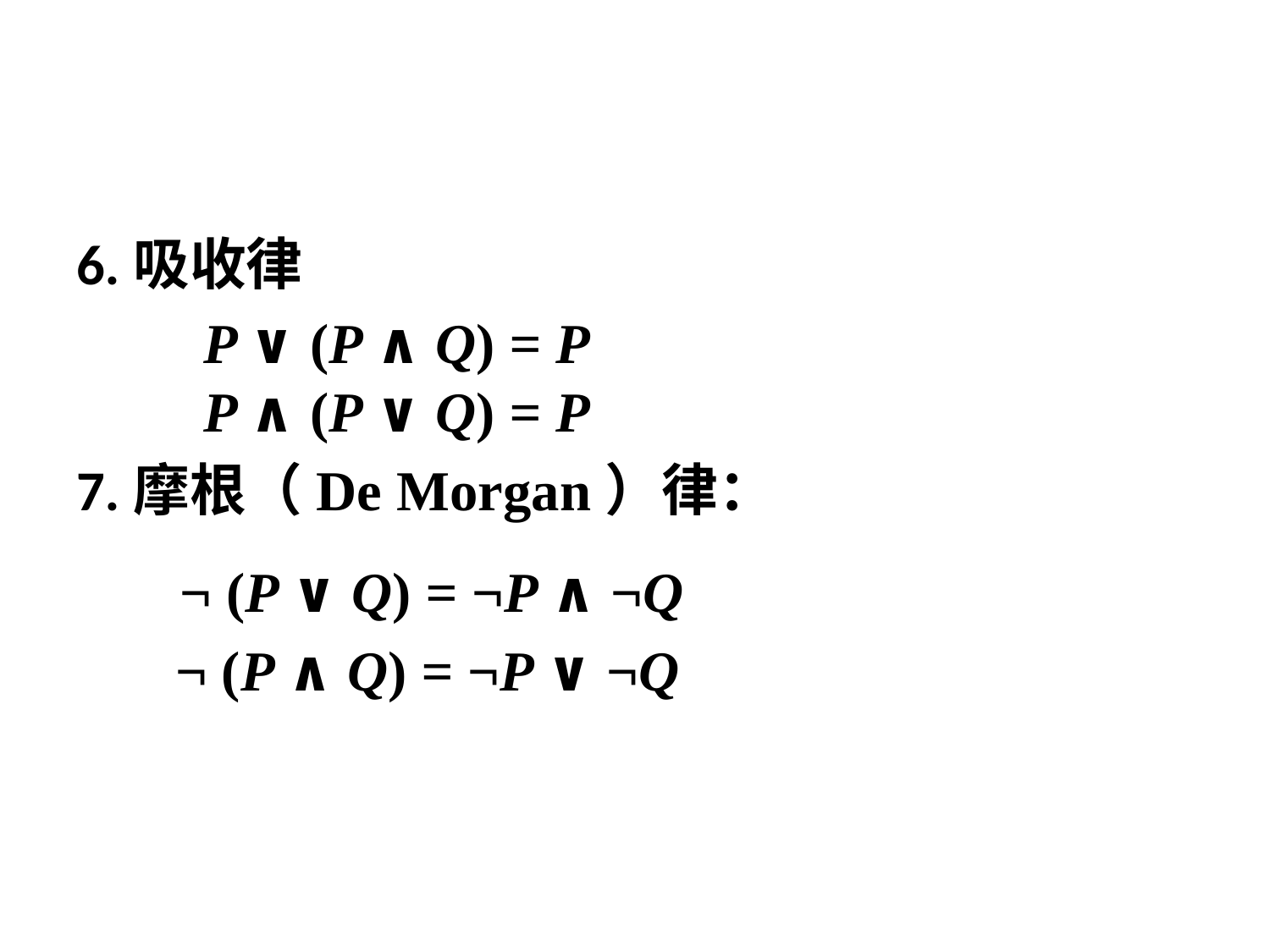

#
6.吸收律
	P ∨ (P ∧ Q) = P
    	P ∧ (P ∨ Q) = P
7.摩根（De Morgan）律：
       ¬ (P ∨ Q) = ¬P ∧ ¬Q
       ¬ (P ∧ Q) = ¬P ∨ ¬Q